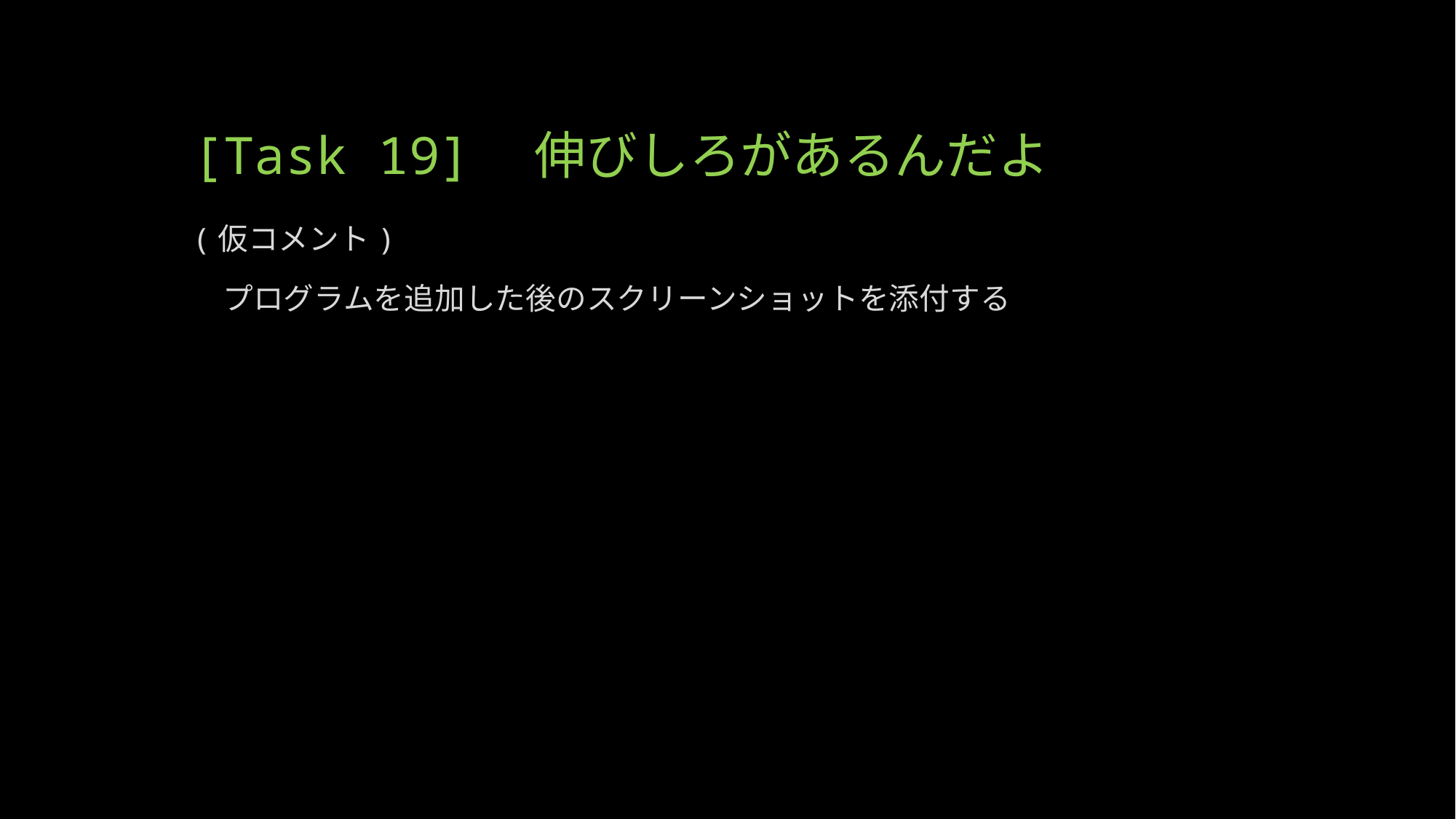

# [Task 19]　伸びしろがあるんだよ
(仮コメント)
　プログラムを追加した後のスクリーンショットを添付する